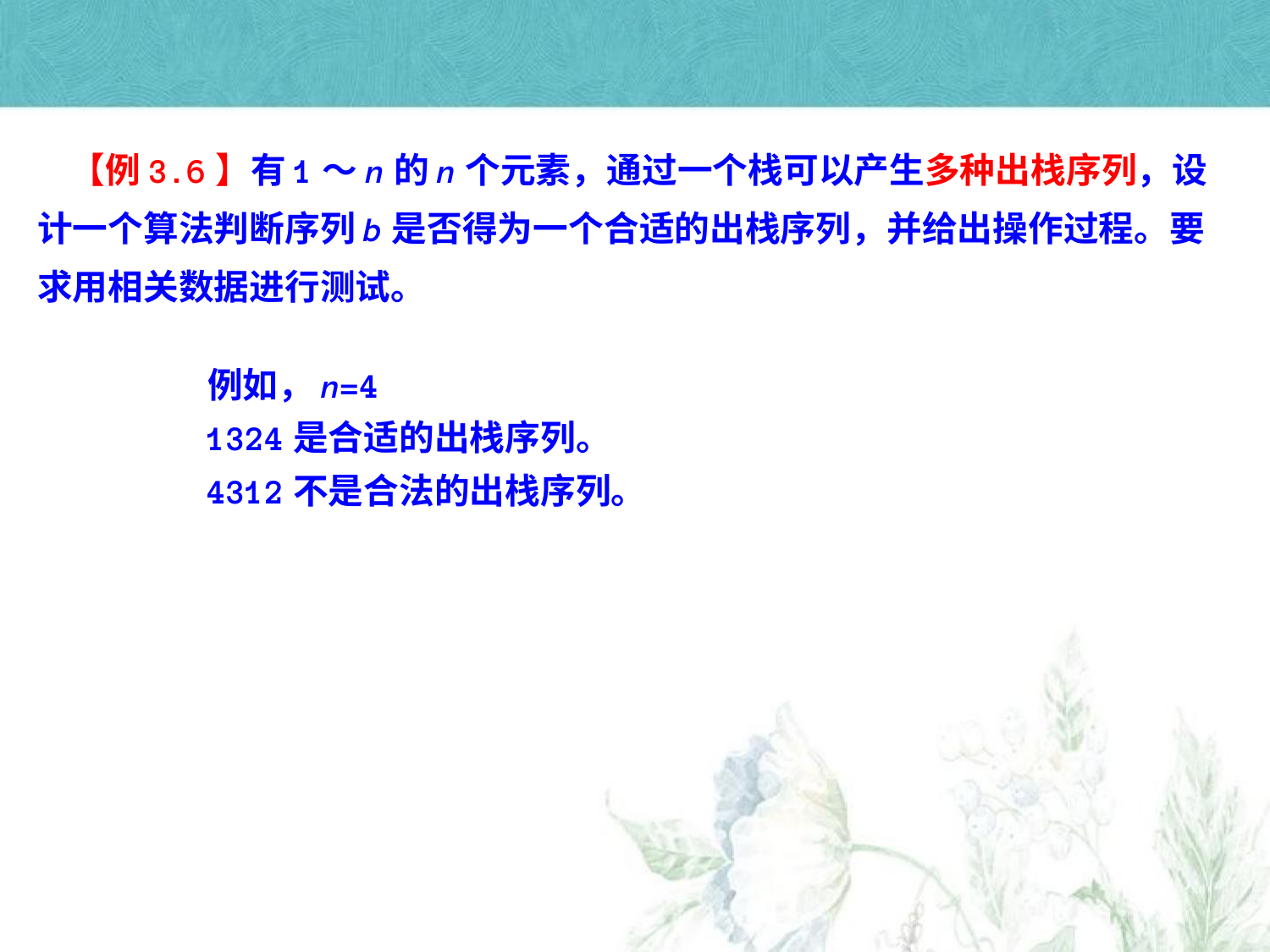

【例3.6】有1～n的n个元素，通过一个栈可以产生多种出栈序列，设计一个算法判断序列b是否得为一个合适的出栈序列，并给出操作过程。要求用相关数据进行测试。
例如，n=4
1324是合适的出栈序列。
4312不是合法的出栈序列。